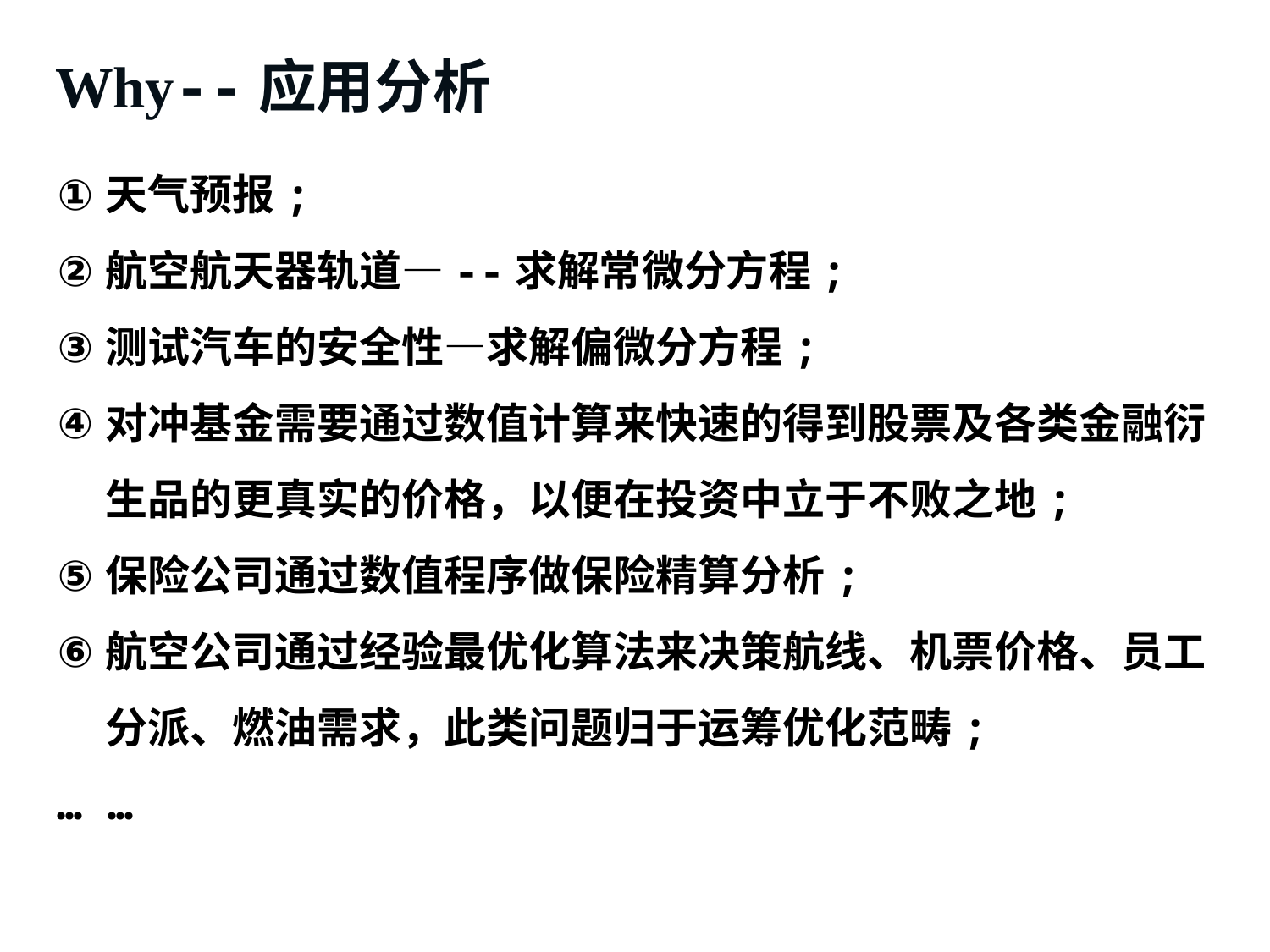

# Why--应用分析
天气预报;
航空航天器轨道—--求解常微分方程;
测试汽车的安全性—求解偏微分方程;
对冲基金需要通过数值计算来快速的得到股票及各类金融衍生品的更真实的价格，以便在投资中立于不败之地;
保险公司通过数值程序做保险精算分析;
航空公司通过经验最优化算法来决策航线、机票价格、员工分派、燃油需求，此类问题归于运筹优化范畴;
… …